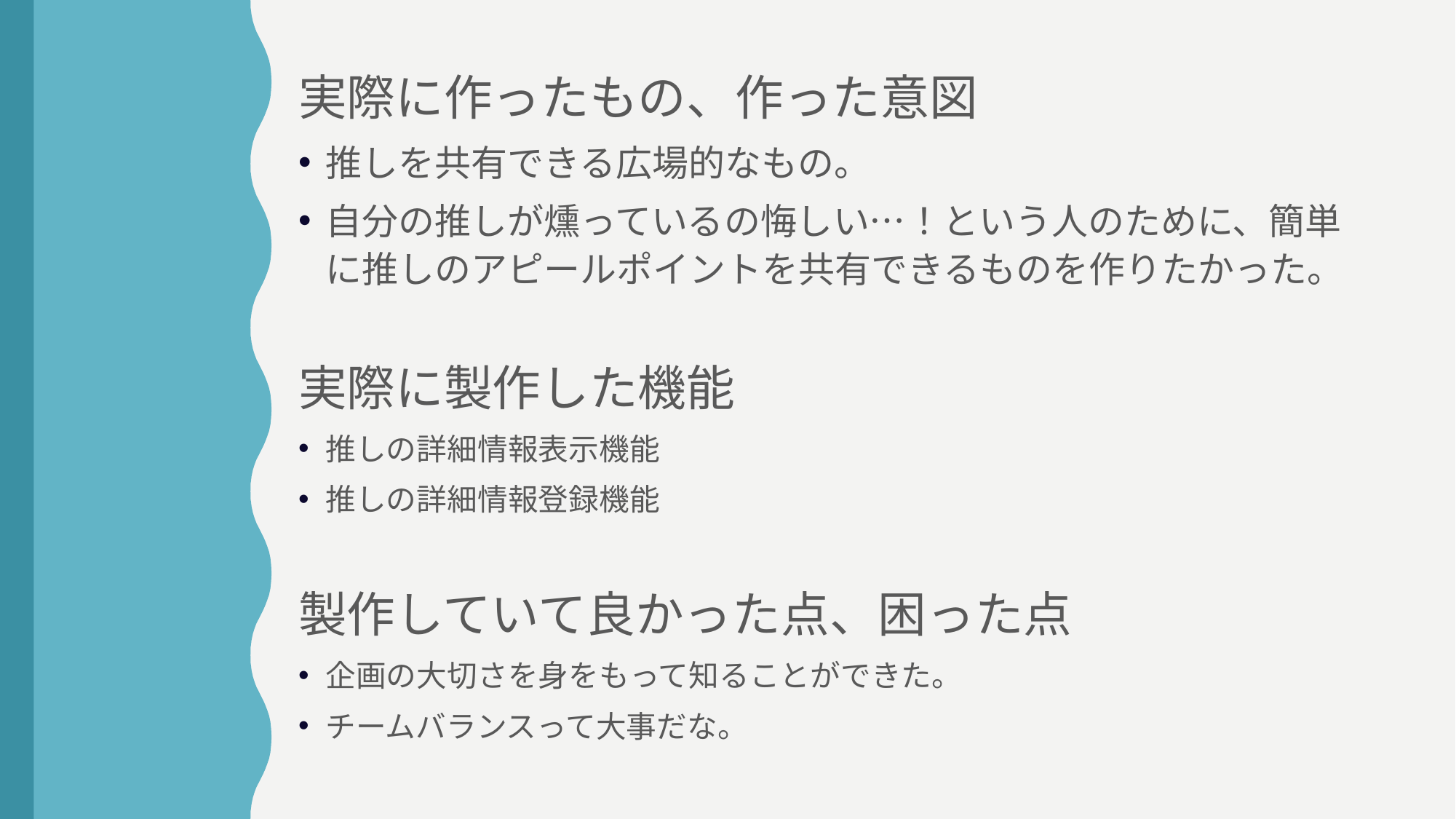

実際に作ったもの、作った意図
推しを共有できる広場的なもの。
自分の推しが燻っているの悔しい…！という人のために、簡単に推しのアピールポイントを共有できるものを作りたかった。

実際に製作した機能
推しの詳細情報表示機能
推しの詳細情報登録機能

製作していて良かった点、困った点
企画の大切さを身をもって知ることができた。
チームバランスって大事だな。